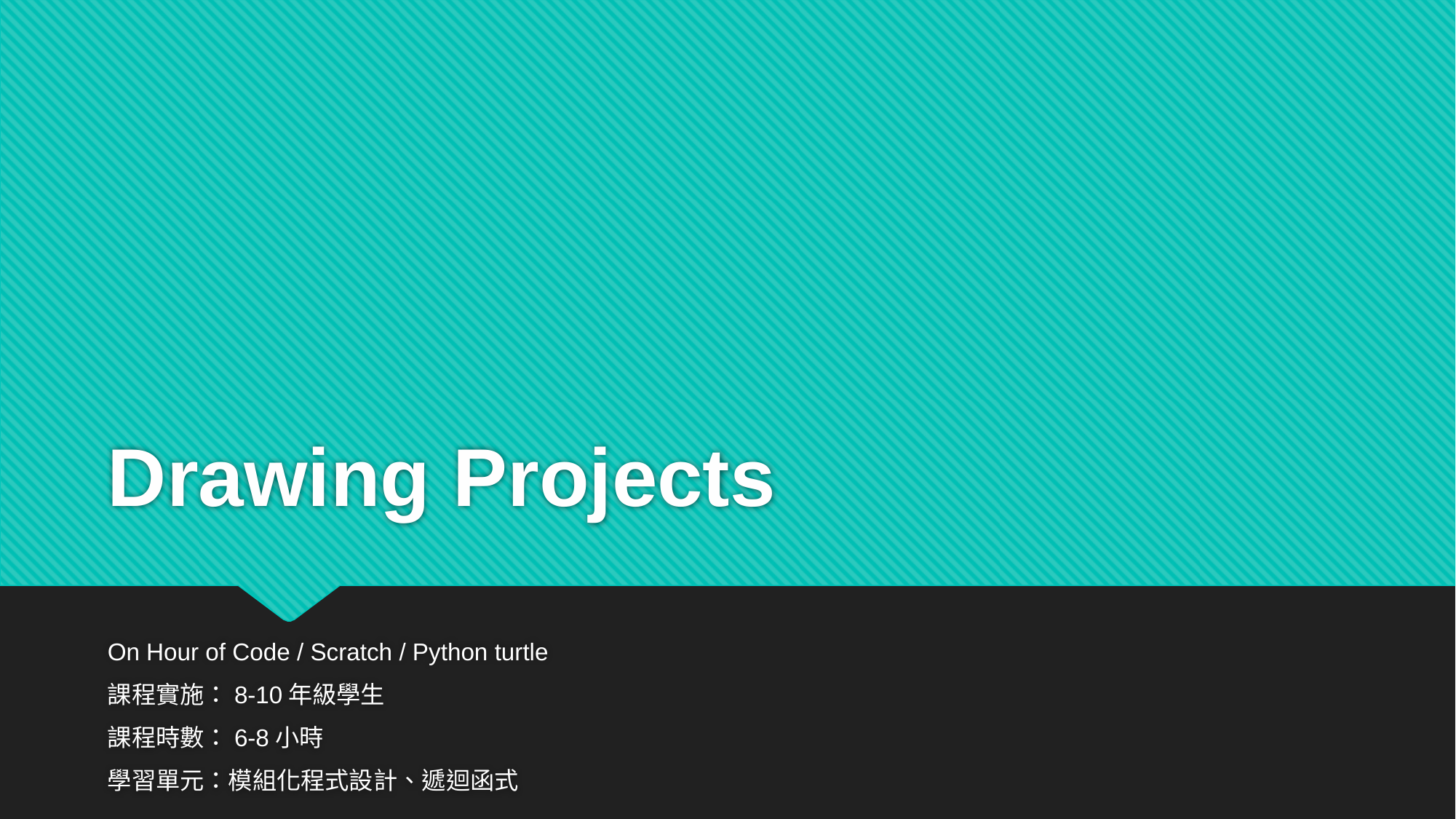

# Drawing Projects
On Hour of Code / Scratch / Python turtle
課程實施：8-10年級學生
課程時數：6-8小時
學習單元：模組化程式設計、遞迴函式